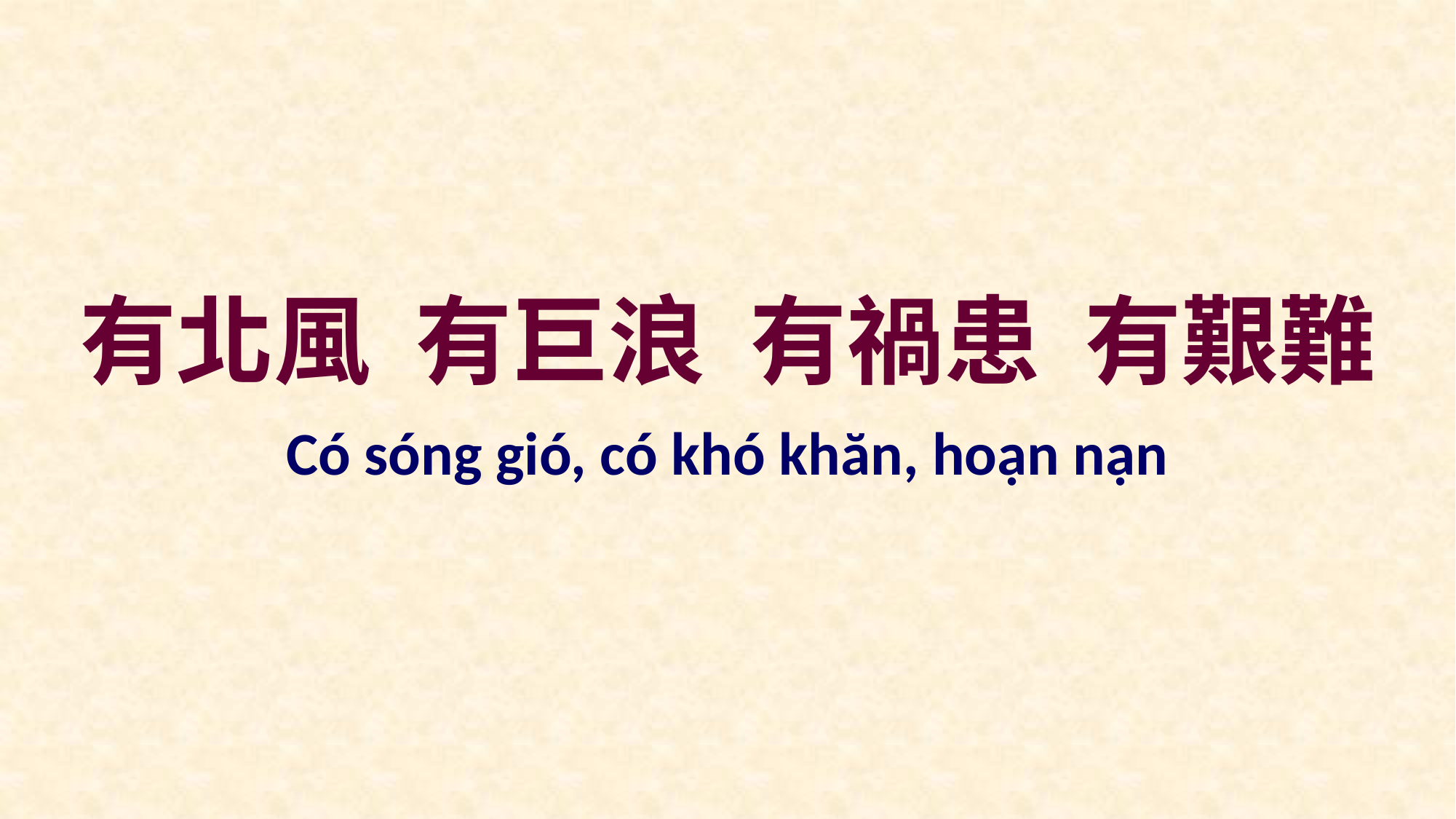

有北風  有巨浪  有禍患  有艱難
Có sóng gió, có khó khăn, hoạn nạn